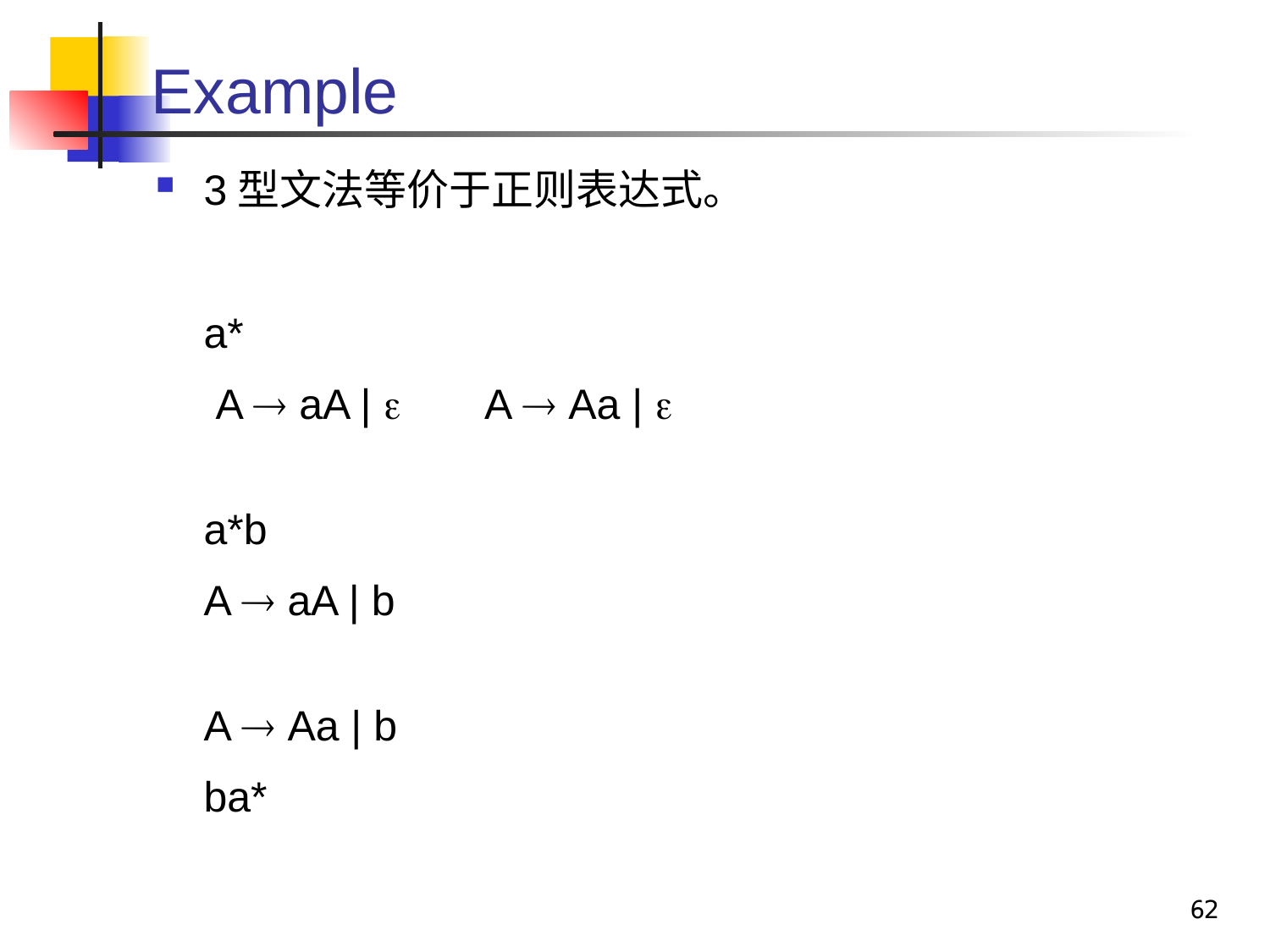

# Example
3型文法等价于正则表达式。

	a*
	 A → aA | ε       A → Aa | ε
	a*b
	A → aA | b
	A → Aa | b
	ba*
62